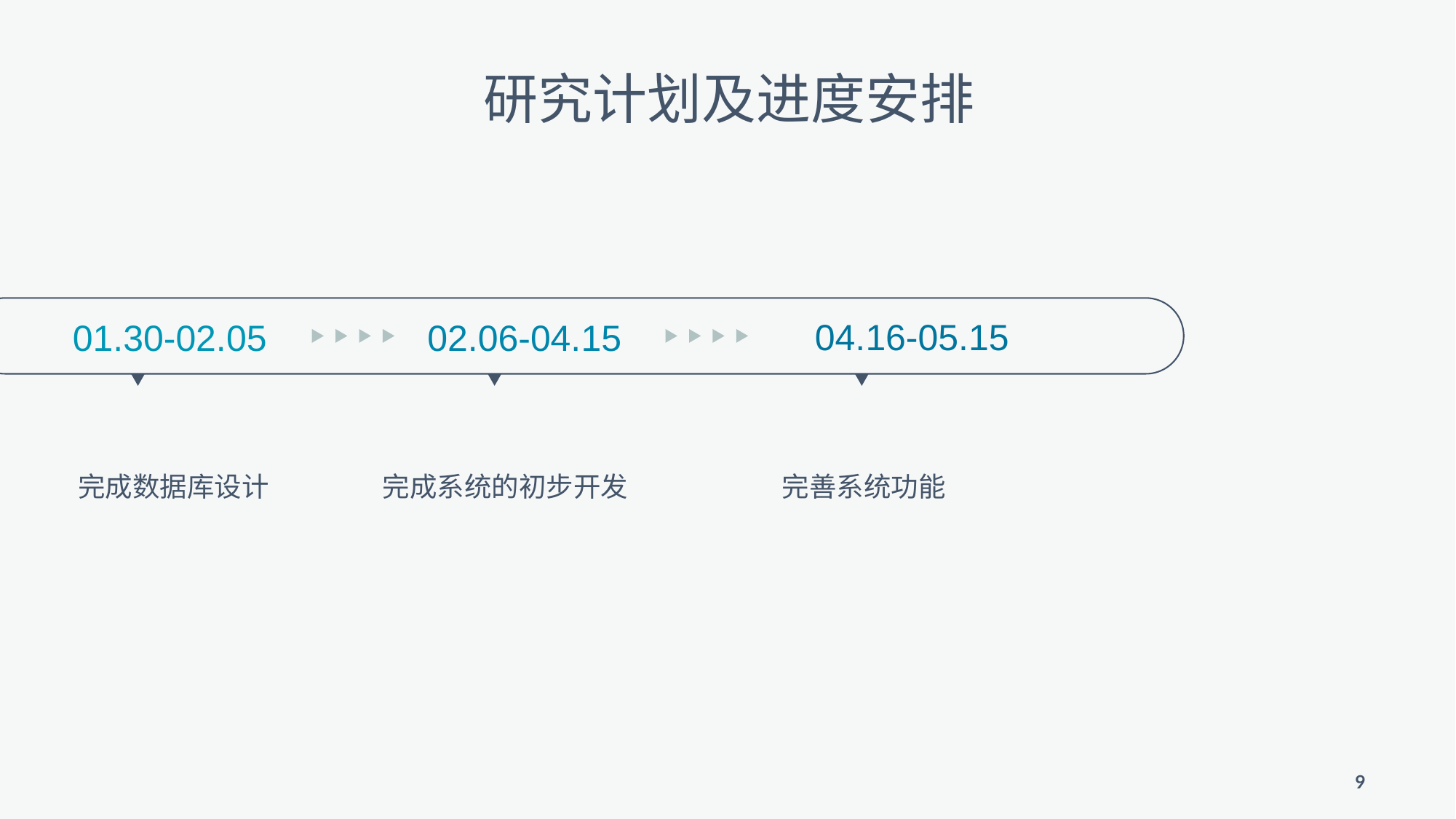

研究计划及进度安排

04.16-05.15
01.30-02.05
02.06-04.15

完成数据库设计
完成系统的初步开发
完善系统功能